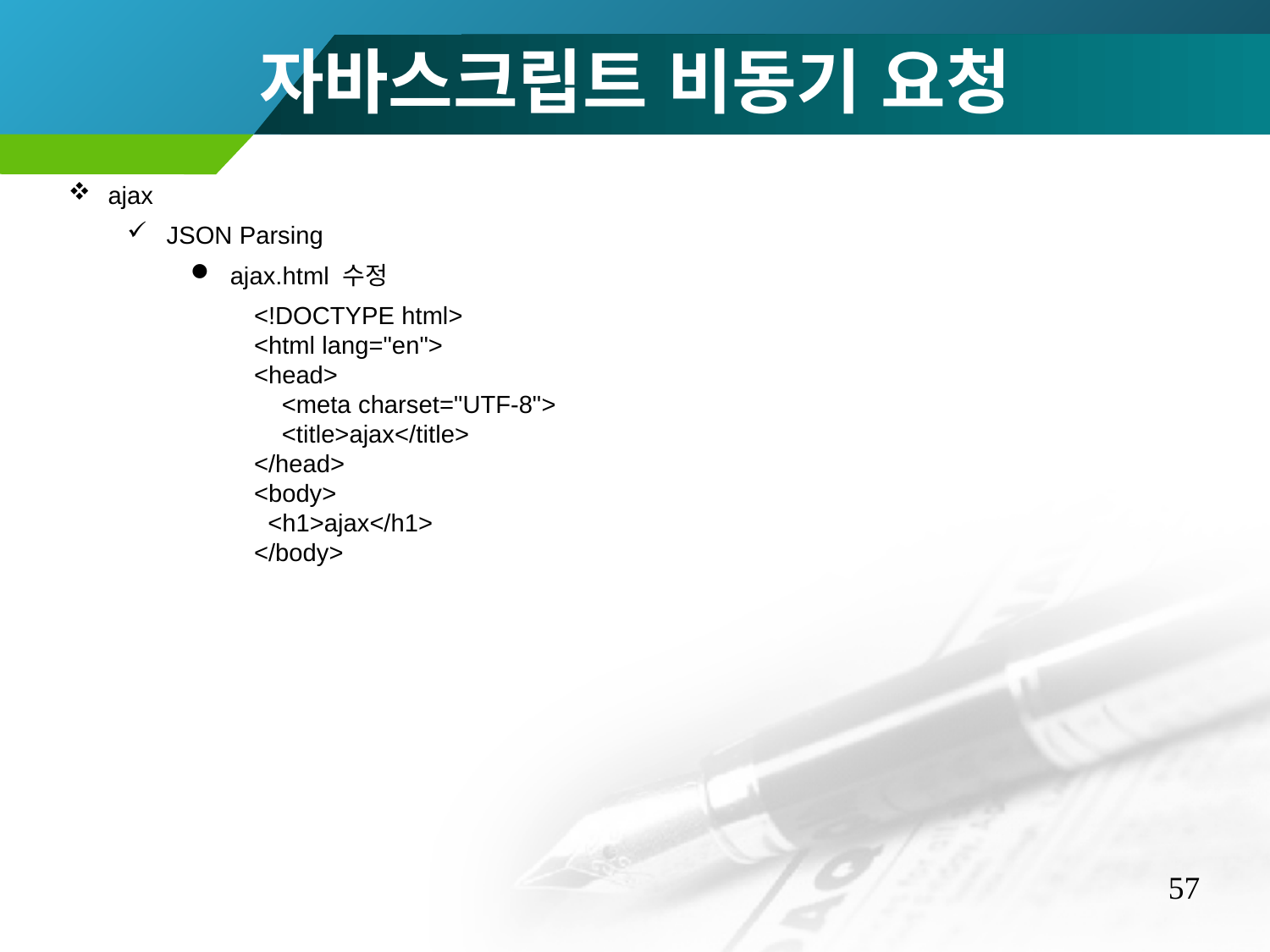

자바스크립트 비동기 요청
ajax
JSON Parsing
ajax.html 수정
<!DOCTYPE html>
<html lang="en">
<head>
    <meta charset="UTF-8">
    <title>ajax</title>
</head>
<body>
  <h1>ajax</h1>
</body>
57